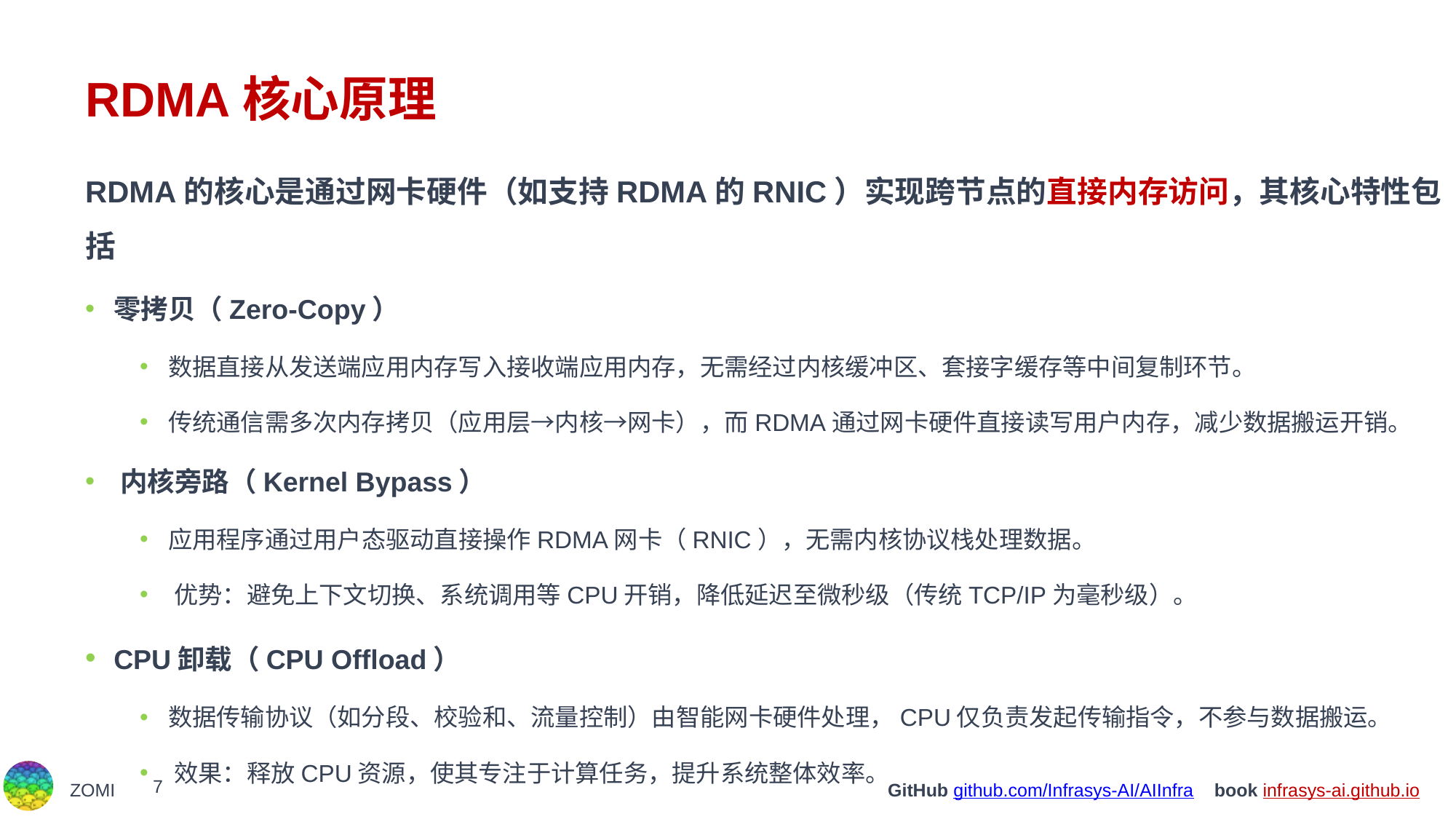

# RDMA核心原理
RDMA的核心是通过网卡硬件（如支持RDMA的RNIC）实现​​跨节点的直接内存访问​​，其核心特性包括
零拷贝（Zero-Copy）​​
数据直接从发送端应用内存写入接收端应用内存，无需经过内核缓冲区、套接字缓存等中间复制环节。
传统通信需多次内存拷贝（应用层→内核→网卡），而RDMA通过网卡硬件直接读写用户内存，减少数据搬运开销。
​​内核旁路（Kernel Bypass）​​
应用程序通过​​用户态驱动​​直接操作RDMA网卡（RNIC），无需内核协议栈处理数据。
​​优势​​：避免上下文切换、系统调用等CPU开销，降低延迟至​​微秒级​​（传统TCP/IP为毫秒级）。
​​CPU卸载（CPU Offload）​​
数据传输协议（如分段、校验和、流量控制）由​​智能网卡硬件​​处理，CPU仅负责发起传输指令，不参与数据搬运。
​​效果​​：释放CPU资源，使其专注于计算任务，提升系统整体效率。